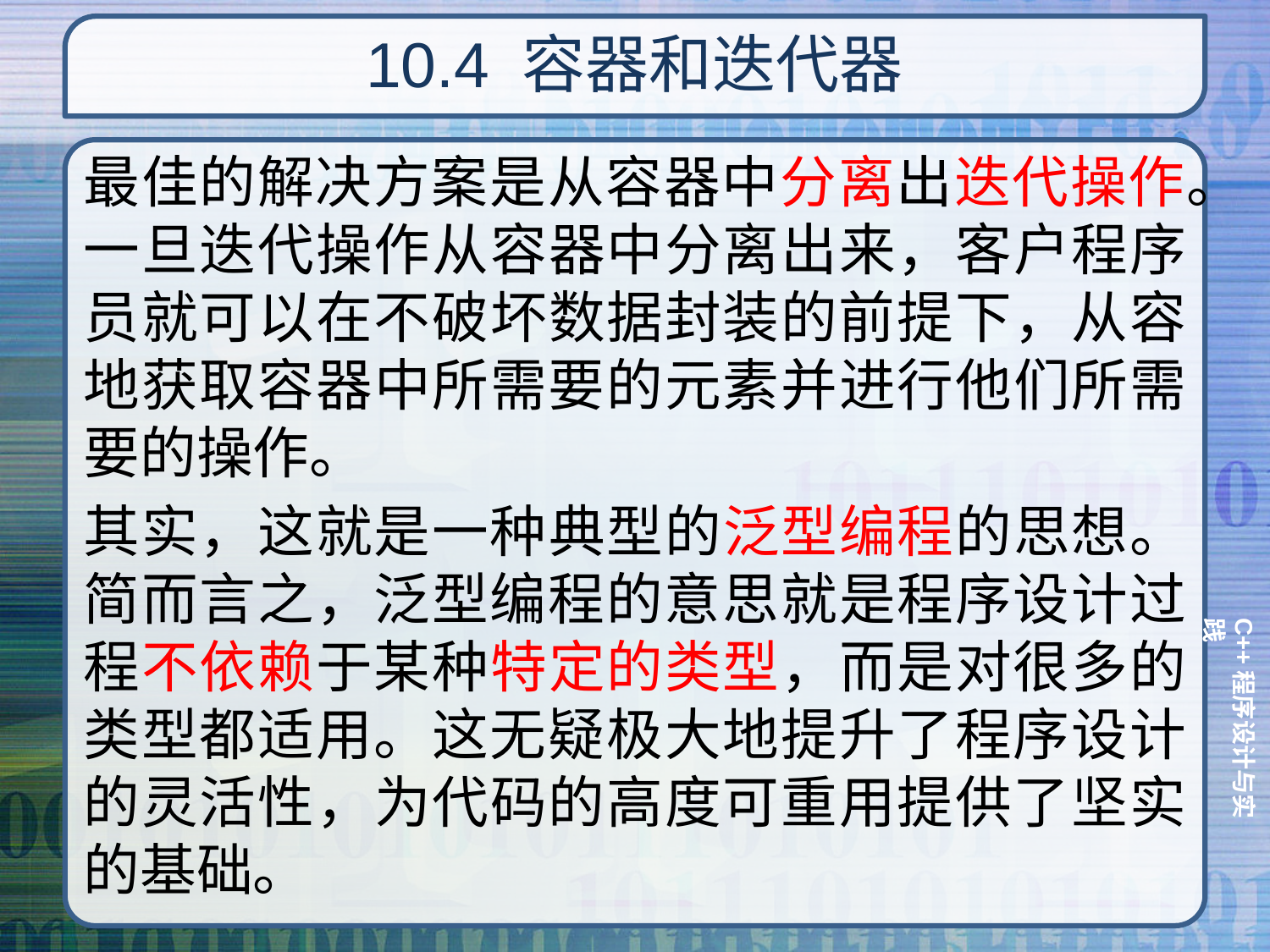

# 10.4 容器和迭代器
最佳的解决方案是从容器中分离出迭代操作。一旦迭代操作从容器中分离出来，客户程序员就可以在不破坏数据封装的前提下，从容地获取容器中所需要的元素并进行他们所需要的操作。
其实，这就是一种典型的泛型编程的思想。简而言之，泛型编程的意思就是程序设计过程不依赖于某种特定的类型，而是对很多的类型都适用。这无疑极大地提升了程序设计的灵活性，为代码的高度可重用提供了坚实的基础。